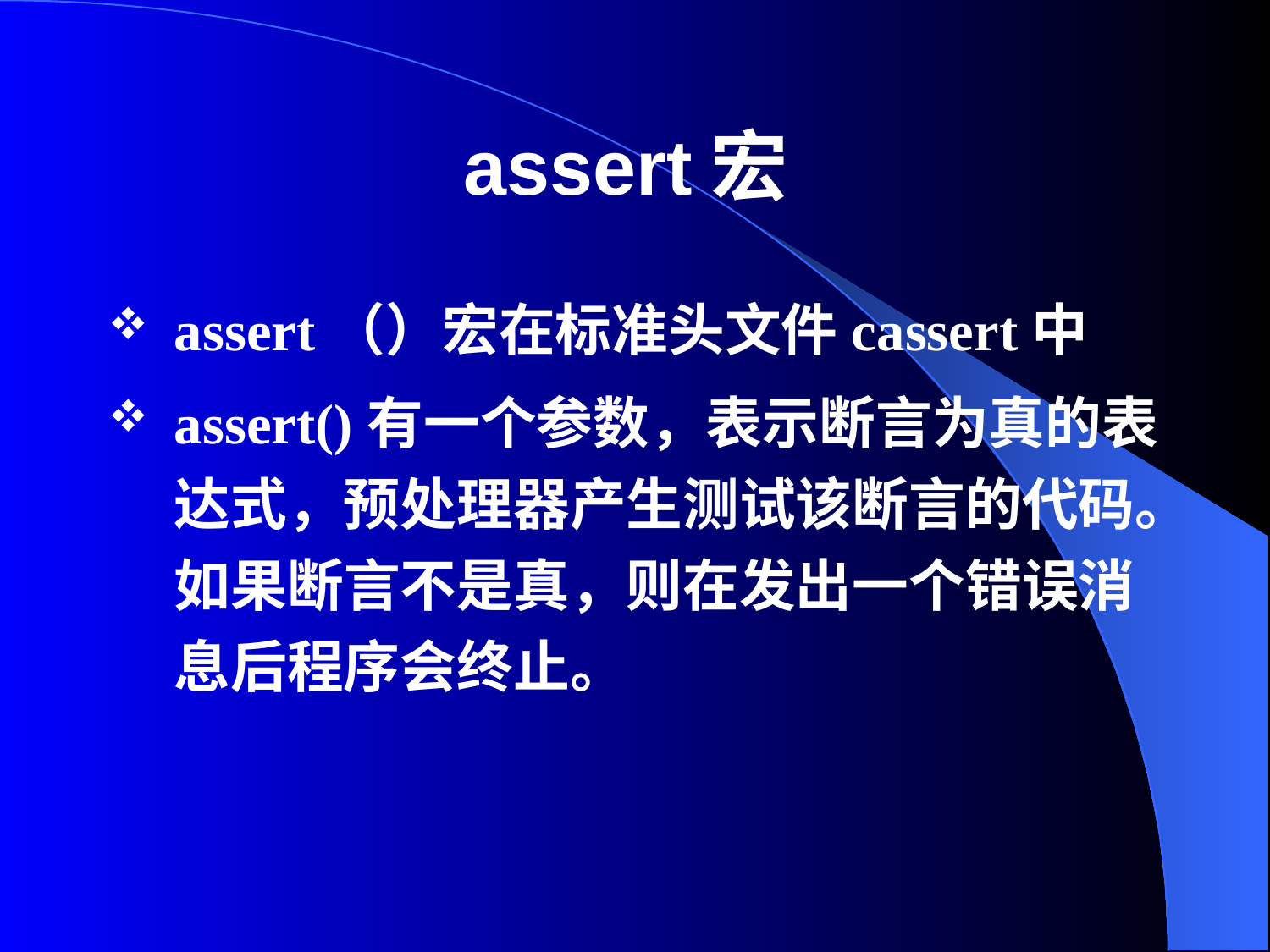

# assert宏
assert（）宏在标准头文件cassert中
assert()有一个参数，表示断言为真的表达式，预处理器产生测试该断言的代码。如果断言不是真，则在发出一个错误消息后程序会终止。